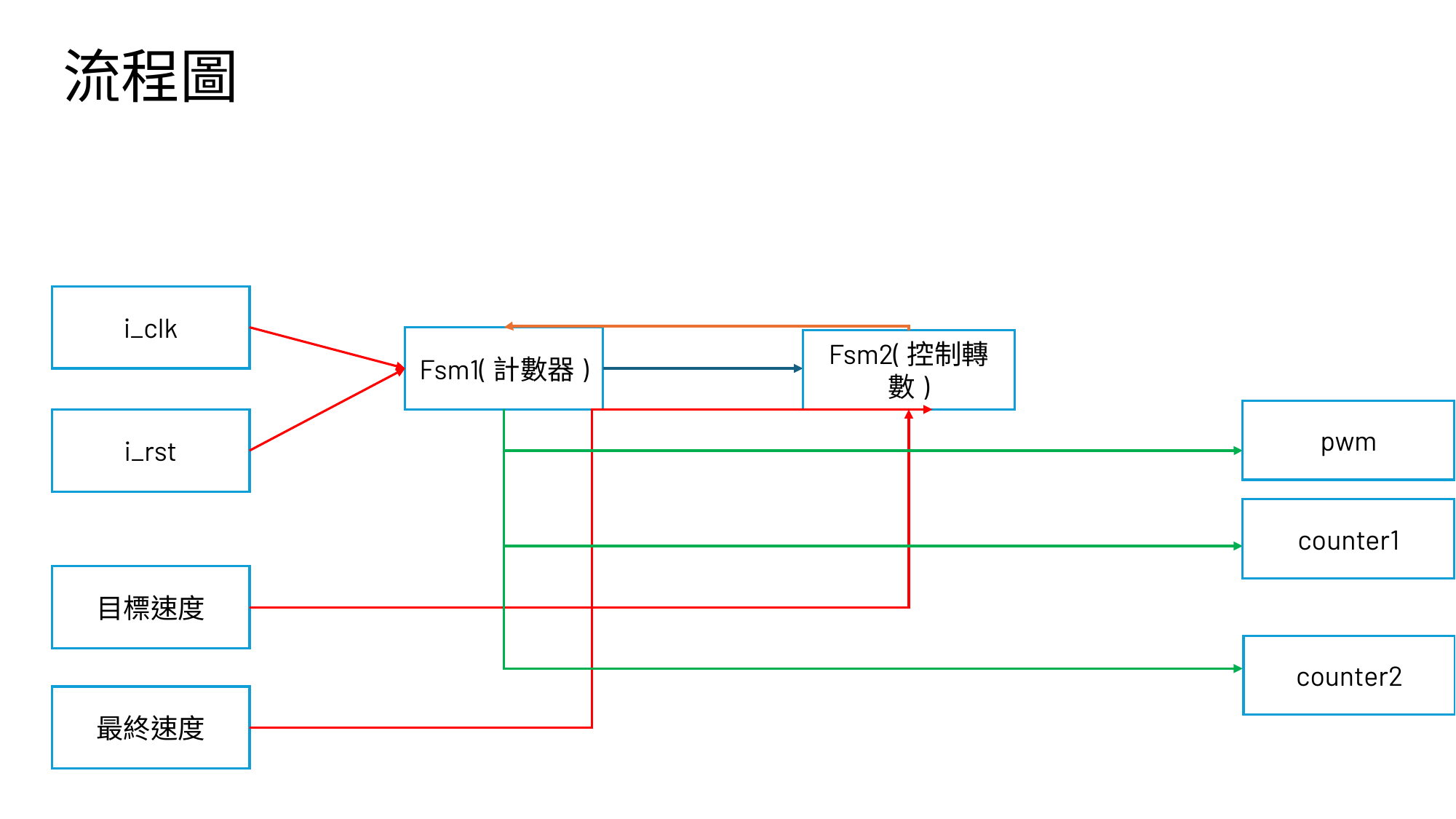

流程圖
i_clk
Fsm1(計數器)
Fsm2(控制轉數)
pwm
i_rst
counter1
目標速度
counter2
最終速度